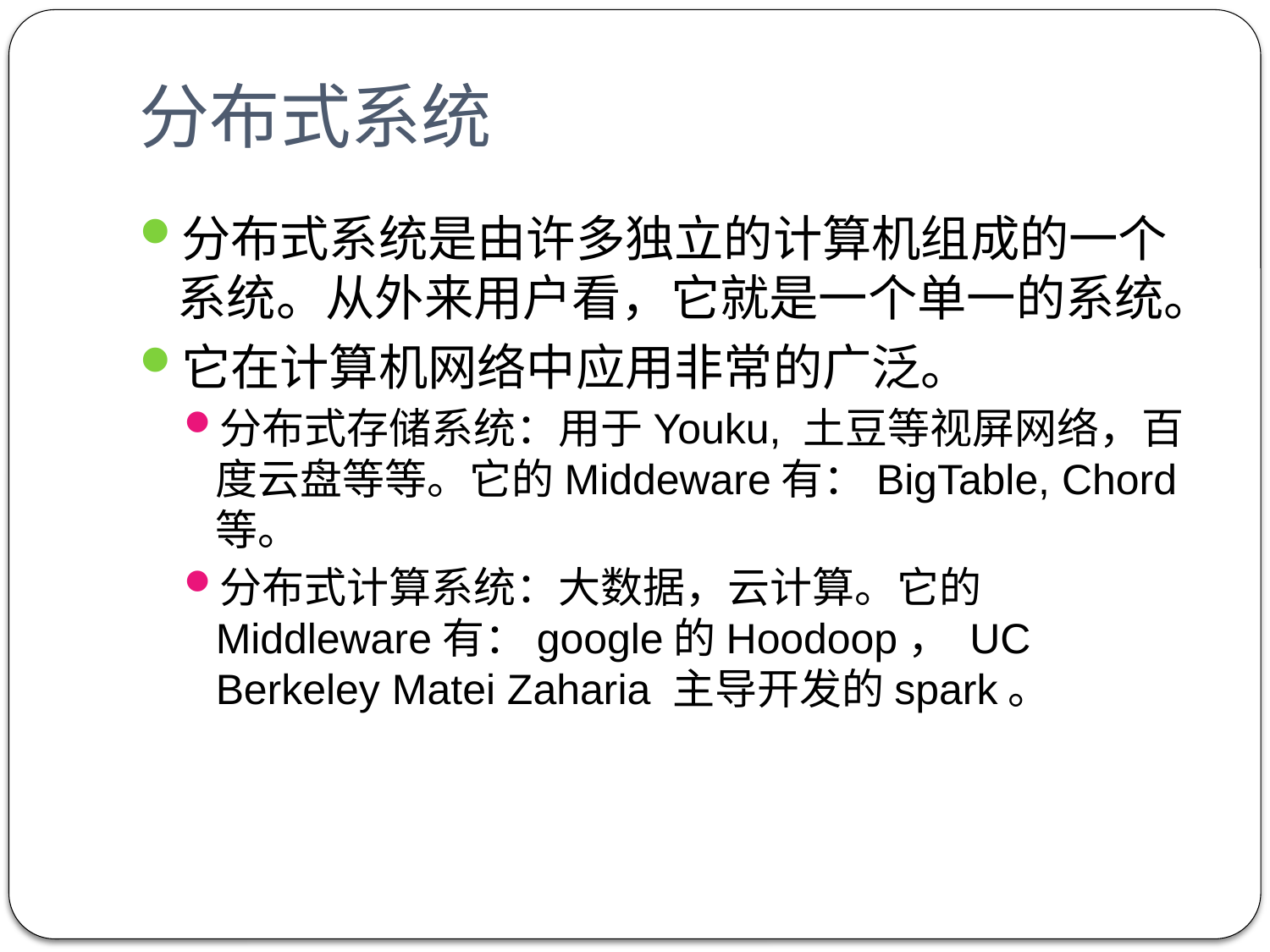

# 分布式系统
分布式系统是由许多独立的计算机组成的一个系统。从外来用户看，它就是一个单一的系统。
它在计算机网络中应用非常的广泛。
分布式存储系统：用于Youku, 土豆等视屏网络，百度云盘等等。它的Middeware有：BigTable, Chord等。
分布式计算系统：大数据，云计算。它的Middleware有：google的Hoodoop， UC Berkeley Matei Zaharia 主导开发的spark。